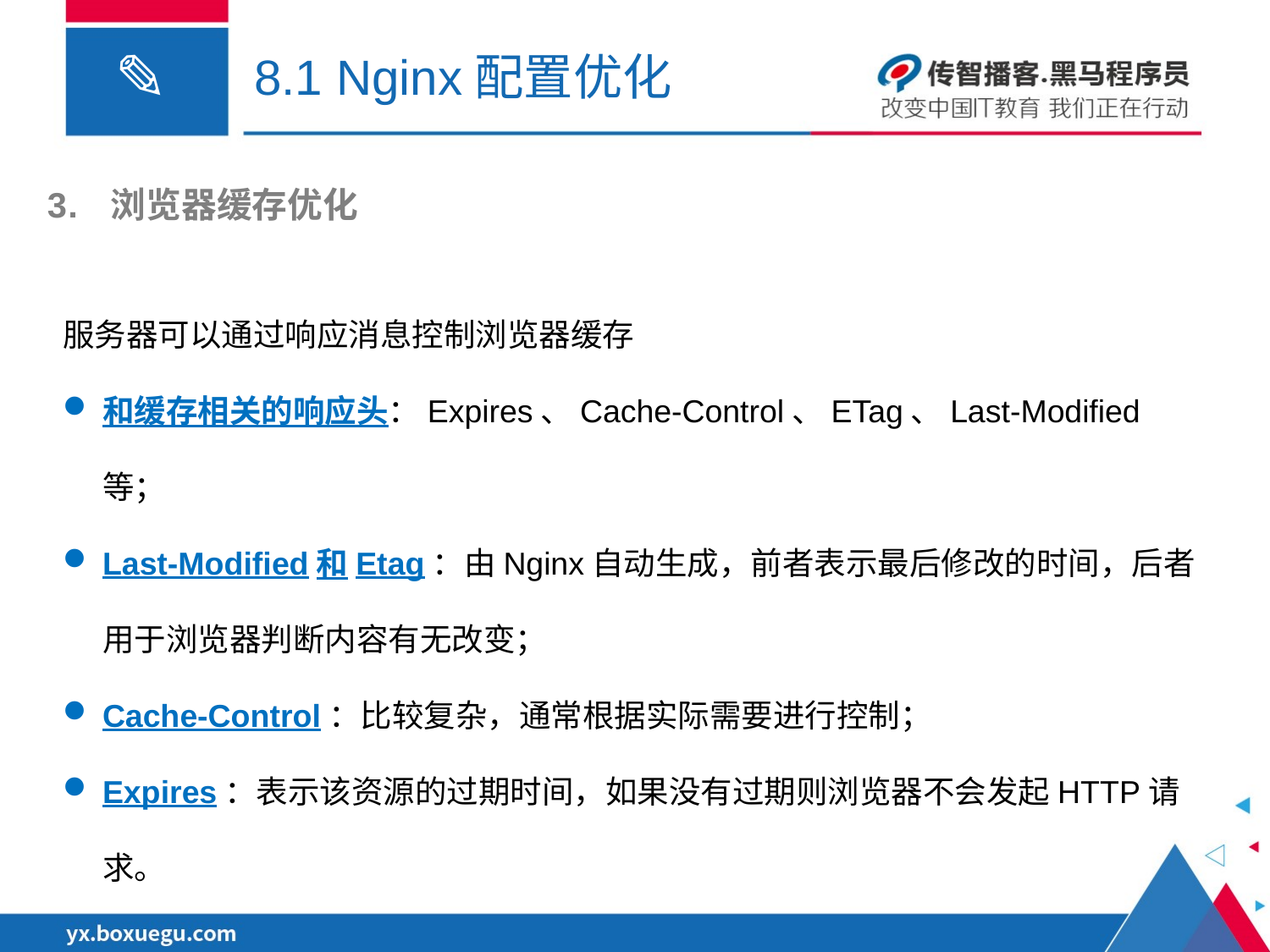

# 8.1 Nginx配置优化
浏览器缓存优化
服务器可以通过响应消息控制浏览器缓存
和缓存相关的响应头：Expires、Cache-Control、ETag、Last-Modified等；
Last-Modified和Etag：由Nginx自动生成，前者表示最后修改的时间，后者用于浏览器判断内容有无改变；
Cache-Control：比较复杂，通常根据实际需要进行控制；
Expires：表示该资源的过期时间，如果没有过期则浏览器不会发起HTTP请求。